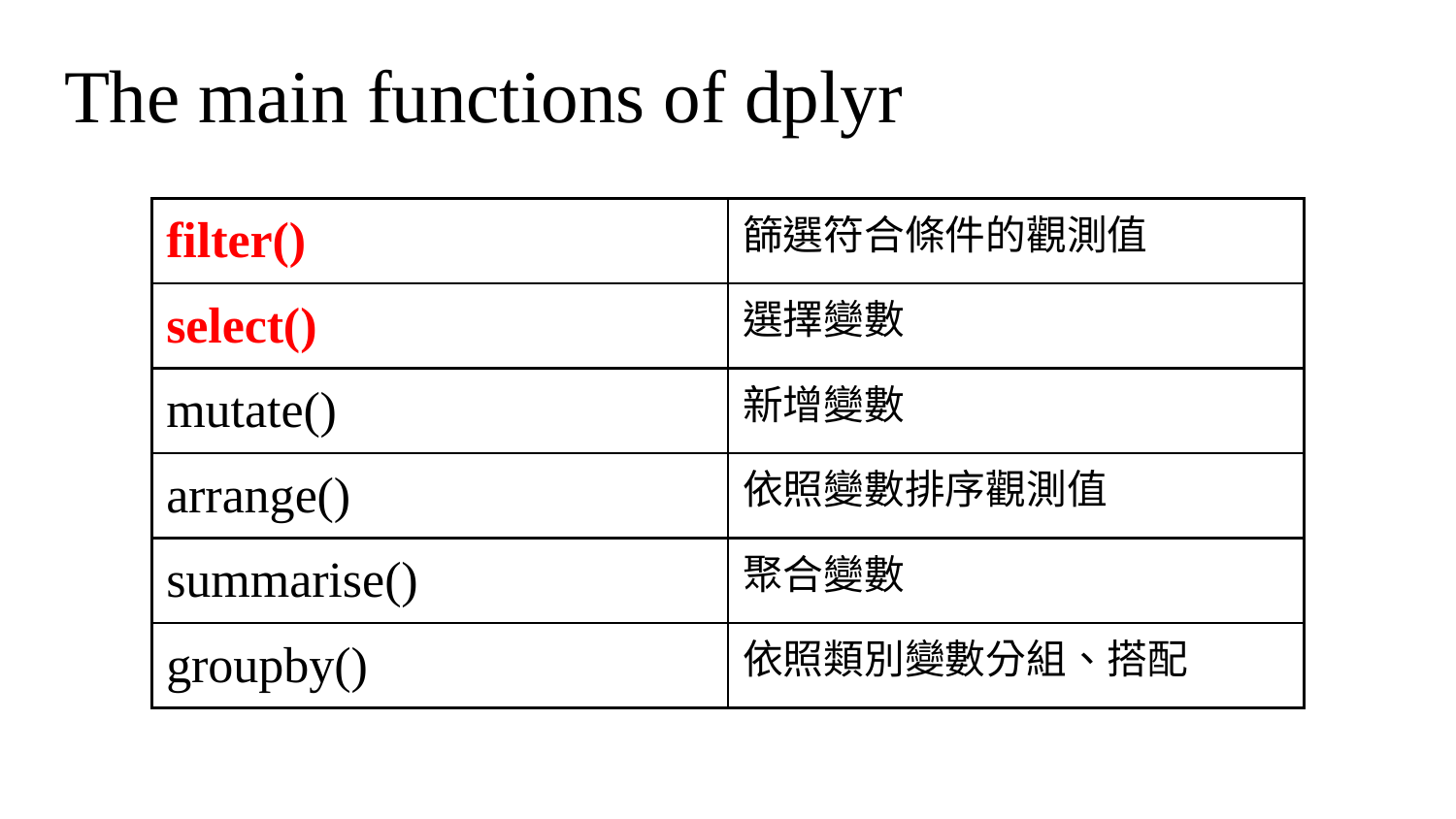

# The main functions of dplyr
| filter() | 篩選符合條件的觀測值 |
| --- | --- |
| select() | 選擇變數 |
| mutate() | 新增變數 |
| arrange() | 依照變數排序觀測值 |
| summarise() | 聚合變數 |
| groupby() | 依照類別變數分組、搭配 |